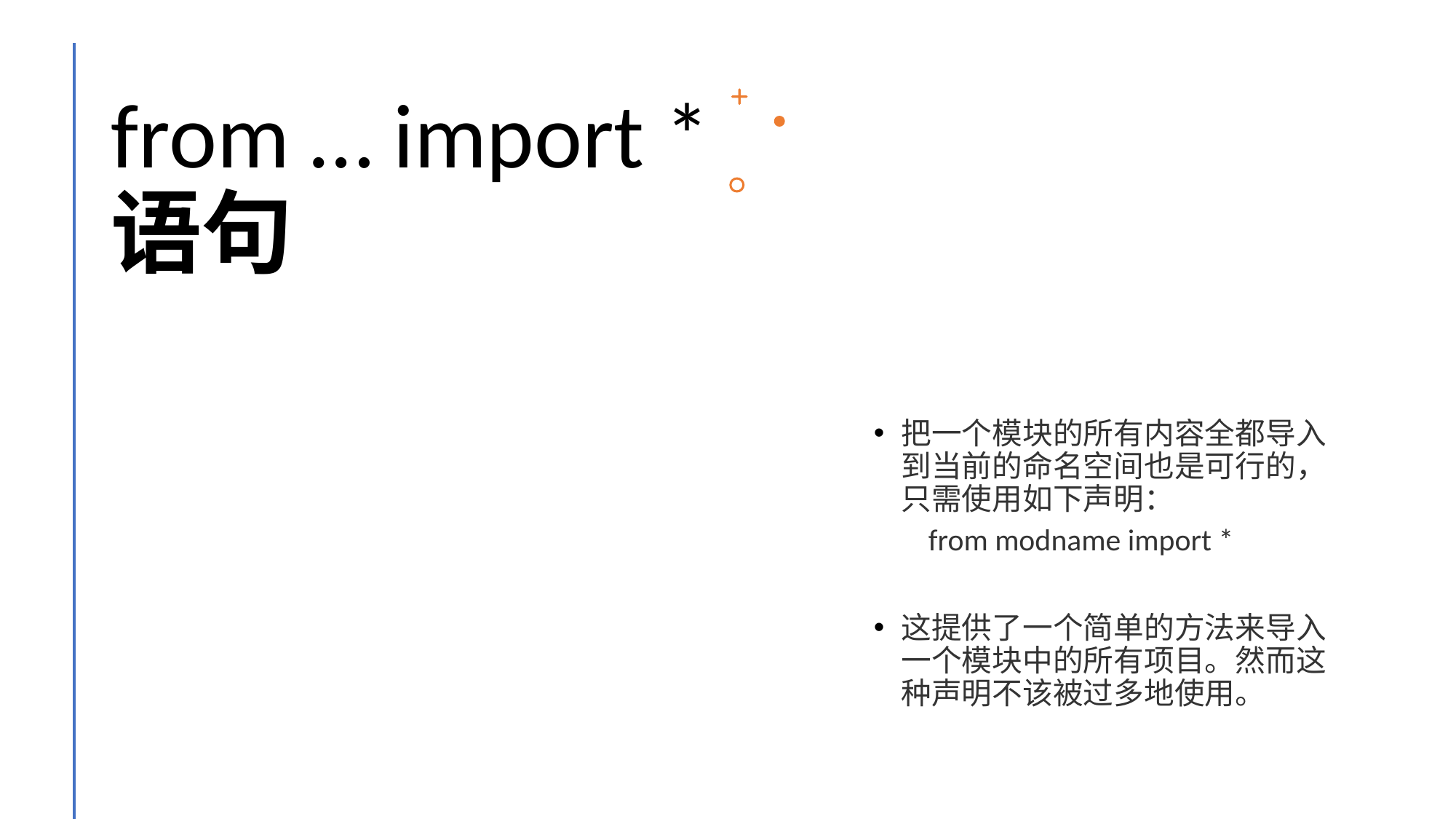

# from … import * 语句
把一个模块的所有内容全都导入到当前的命名空间也是可行的，只需使用如下声明：
from modname import *

这提供了一个简单的方法来导入一个模块中的所有项目。然而这种声明不该被过多地使用。